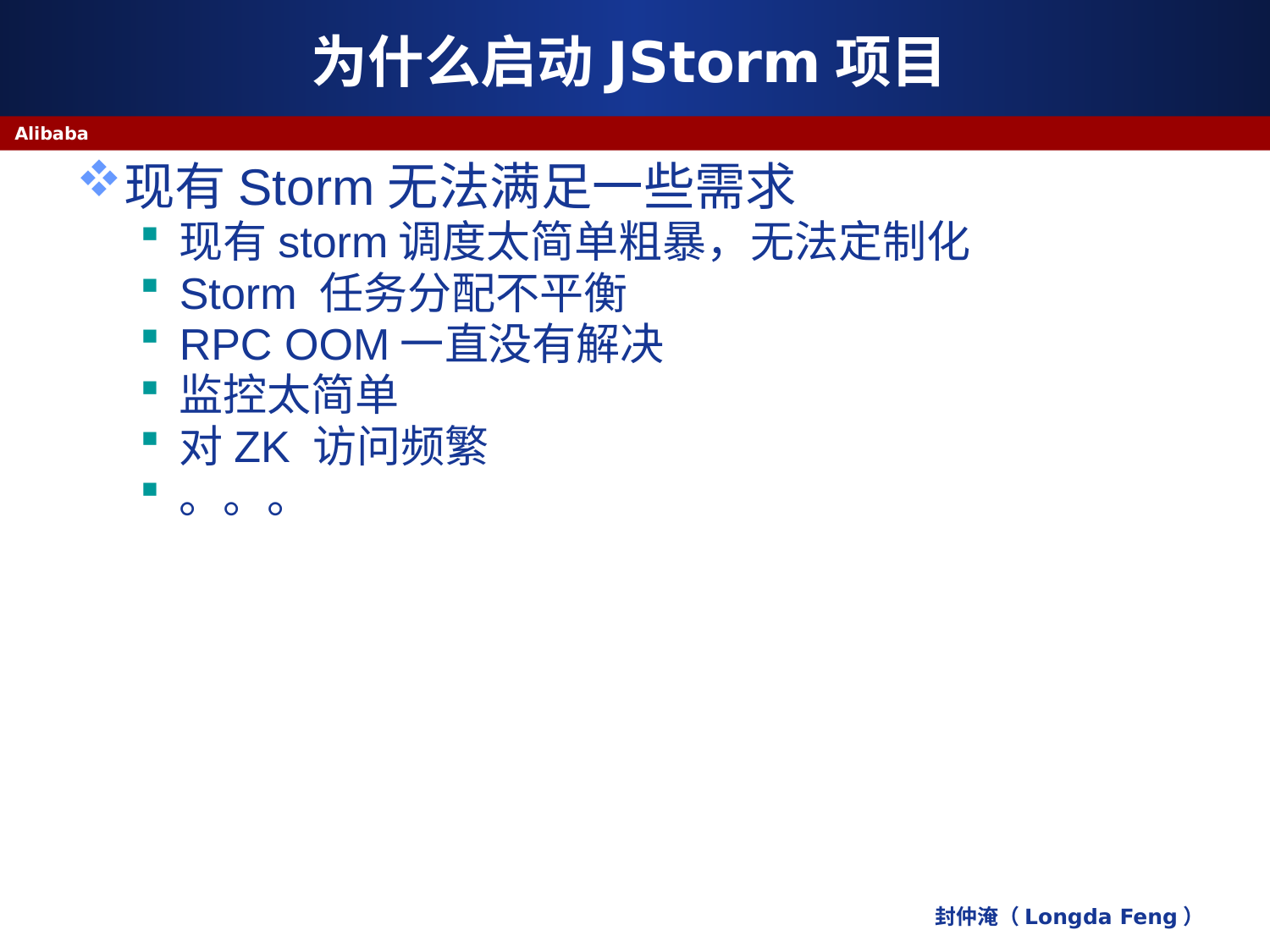

# 为什么启动JStorm项目
Alibaba
现有Storm无法满足一些需求
现有storm调度太简单粗暴，无法定制化
Storm 任务分配不平衡
RPC OOM一直没有解决
监控太简单
对ZK 访问频繁
。。。
封仲淹（Longda Feng）